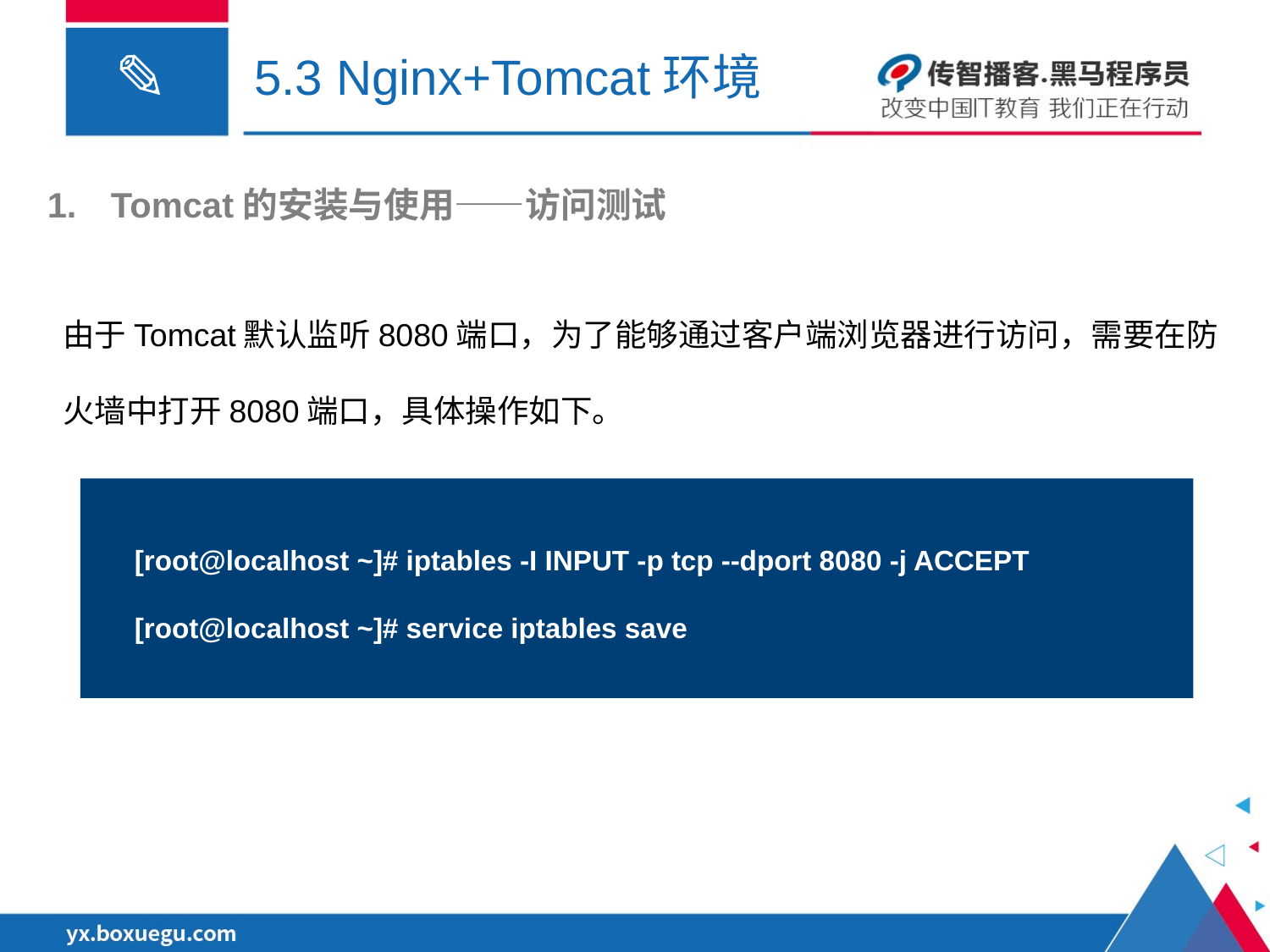

# 5.3 Nginx+Tomcat环境
Tomcat的安装与使用——访问测试
由于Tomcat默认监听8080端口，为了能够通过客户端浏览器进行访问，需要在防火墙中打开8080端口，具体操作如下。

[root@localhost ~]# iptables -I INPUT -p tcp --dport 8080 -j ACCEPT
[root@localhost ~]# service iptables save